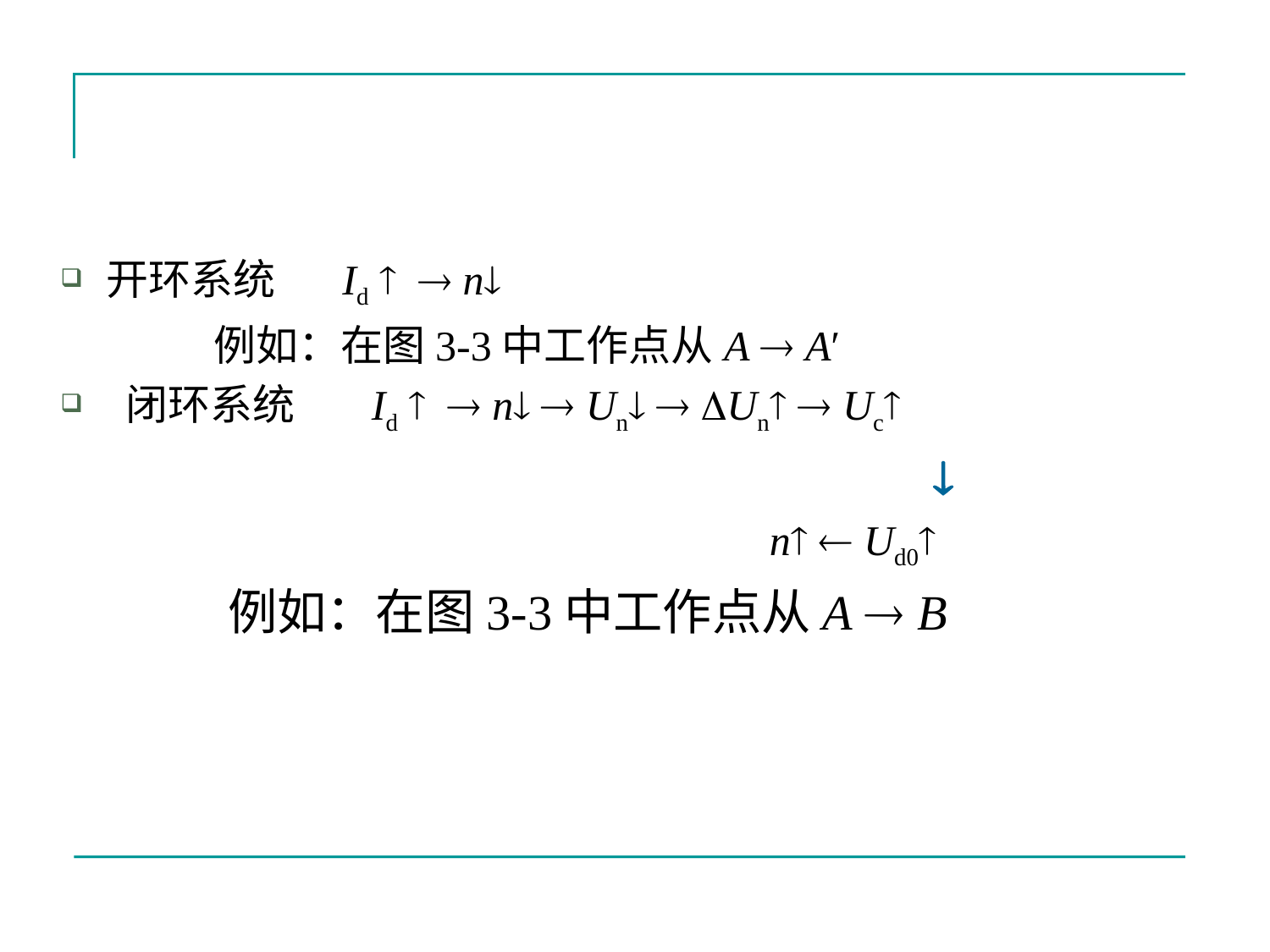

#
开环系统      Id ↑  → n↓
               例如：在图3-3中工作点从A → A′
 闭环系统       Id ↑  → n↓ → Un↓ → ΔUn↑ → Uc↑
                                                                           ↓
                                                                   n↑ ← Ud0↑
             例如：在图3-3中工作点从A → B